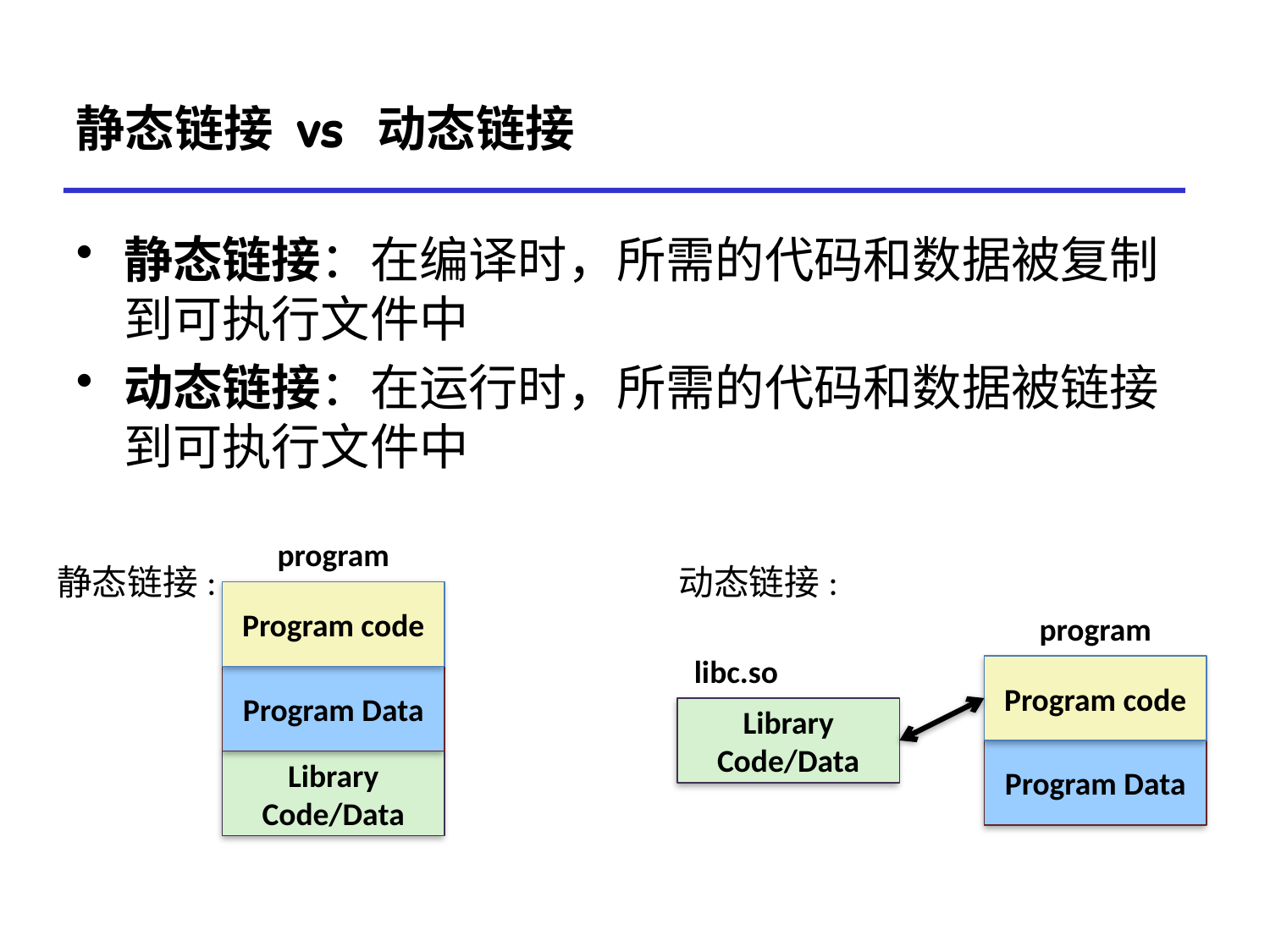

# 静态链接 vs 动态链接
静态链接：在编译时，所需的代码和数据被复制到可执行文件中
动态链接：在运行时，所需的代码和数据被链接到可执行文件中
program
动态链接:
静态链接:
Program code
program
libc.so
Program code
Program Data
Library Code/Data
Program Data
Library Code/Data